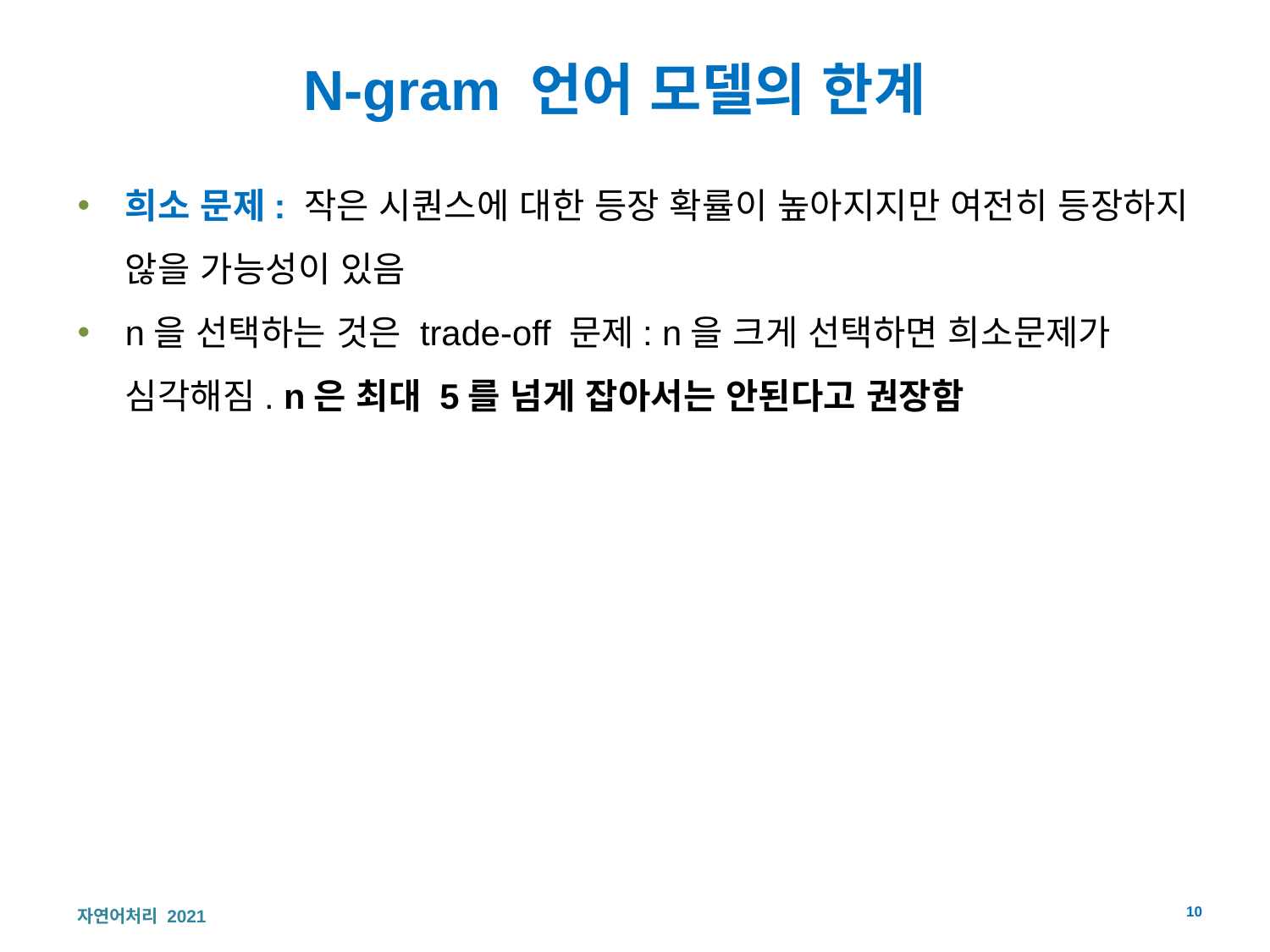

# N-gram 언어 모델의 한계
희소 문제: 작은 시퀀스에 대한 등장 확률이 높아지지만 여전히 등장하지 않을 가능성이 있음
n을 선택하는 것은 trade-off 문제: n을 크게 선택하면 희소문제가 심각해짐. n은 최대 5를 넘게 잡아서는 안된다고 권장함